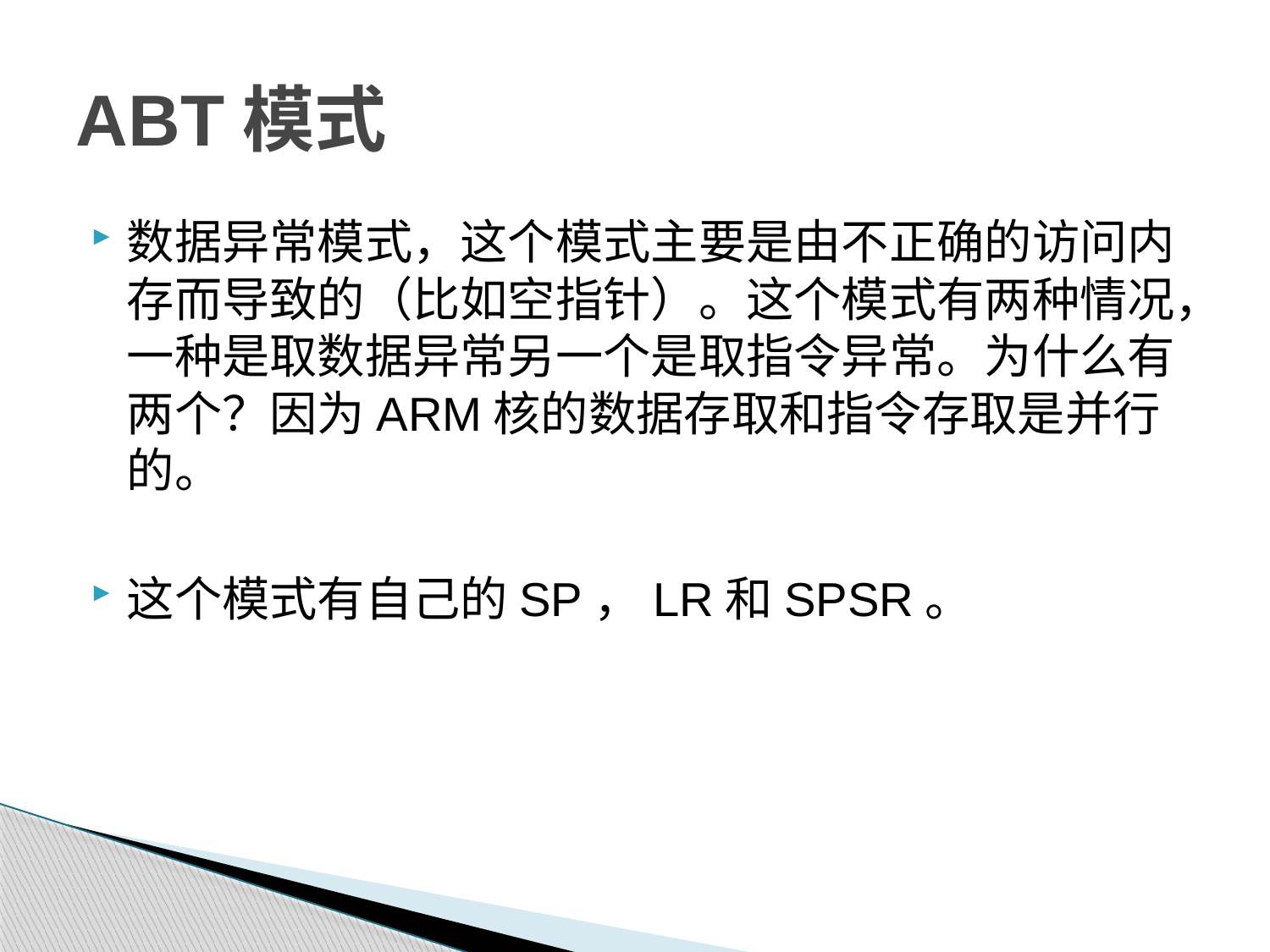

# ABT模式
数据异常模式，这个模式主要是由不正确的访问内存而导致的（比如空指针）。这个模式有两种情况，一种是取数据异常另一个是取指令异常。为什么有两个？因为ARM核的数据存取和指令存取是并行的。

这个模式有自己的SP，LR和SPSR。